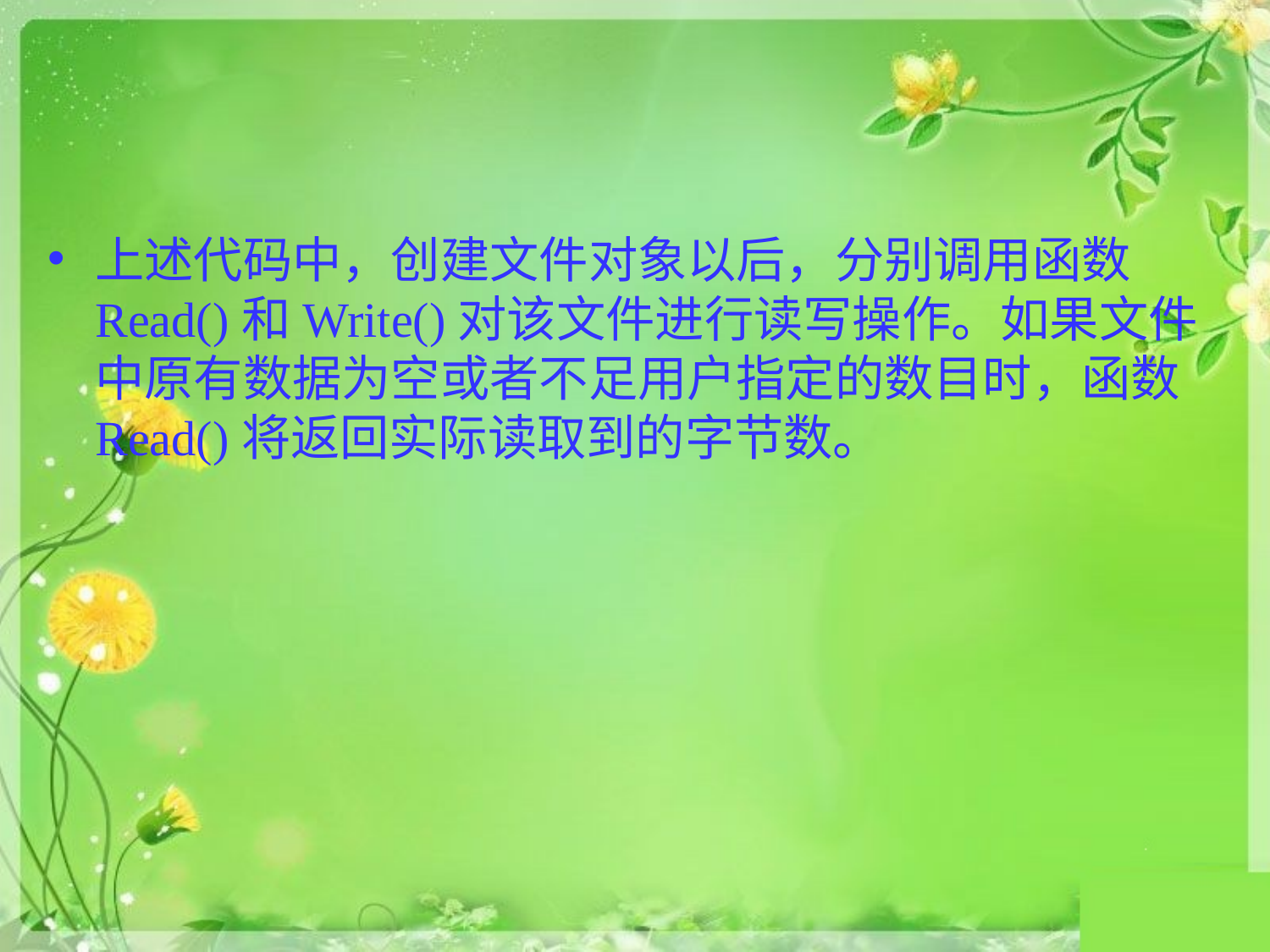

#
上述代码中，创建文件对象以后，分别调用函数Read()和Write()对该文件进行读写操作。如果文件中原有数据为空或者不足用户指定的数目时，函数Read()将返回实际读取到的字节数。